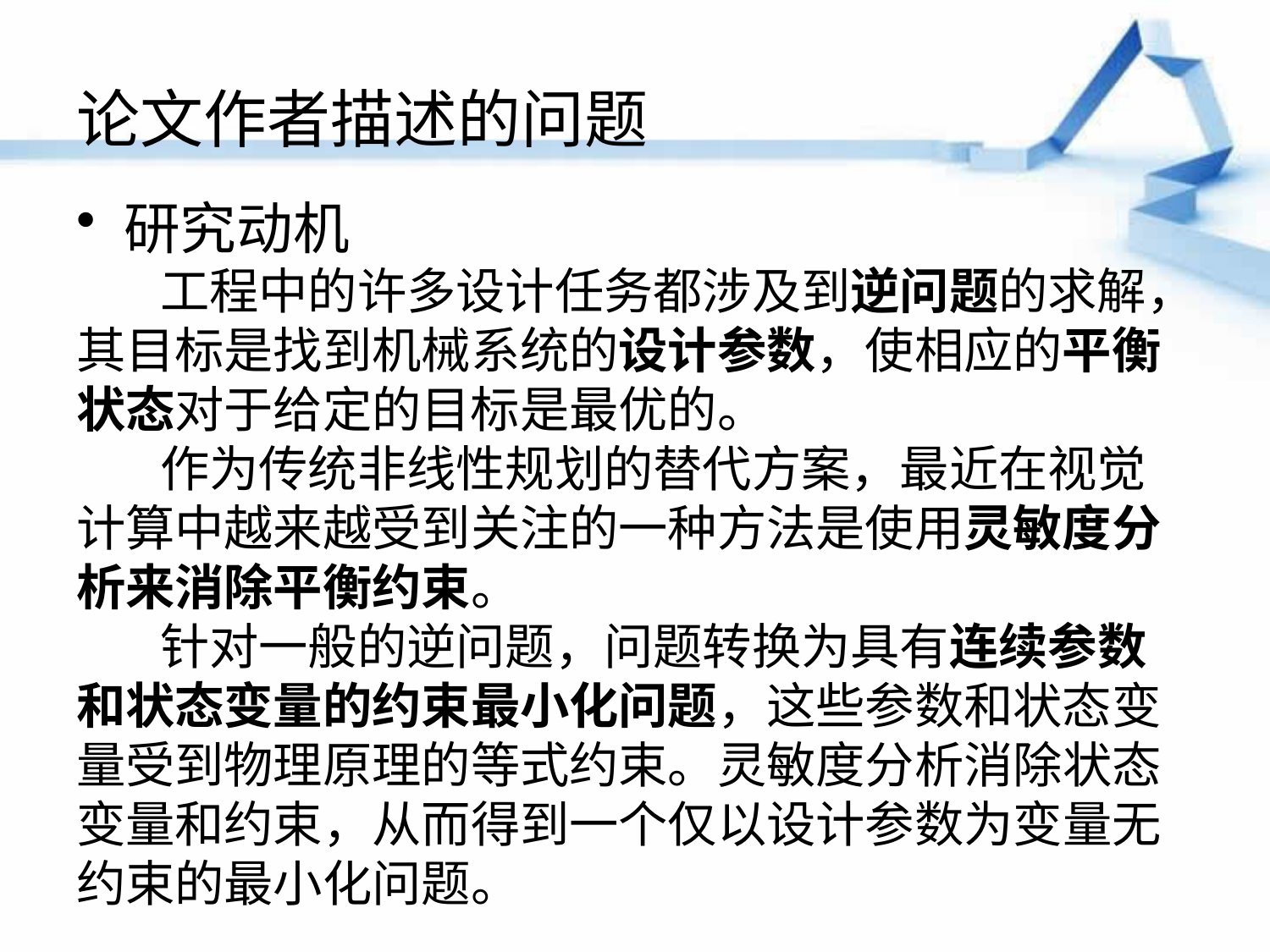

# 论文作者描述的问题
研究动机
工程中的许多设计任务都涉及到逆问题的求解，其目标是找到机械系统的设计参数，使相应的平衡状态对于给定的目标是最优的。
作为传统非线性规划的替代方案，最近在视觉计算中越来越受到关注的一种方法是使用灵敏度分析来消除平衡约束。
针对一般的逆问题，问题转换为具有连续参数和状态变量的约束最小化问题，这些参数和状态变量受到物理原理的等式约束。灵敏度分析消除状态变量和约束，从而得到一个仅以设计参数为变量无约束的最小化问题。